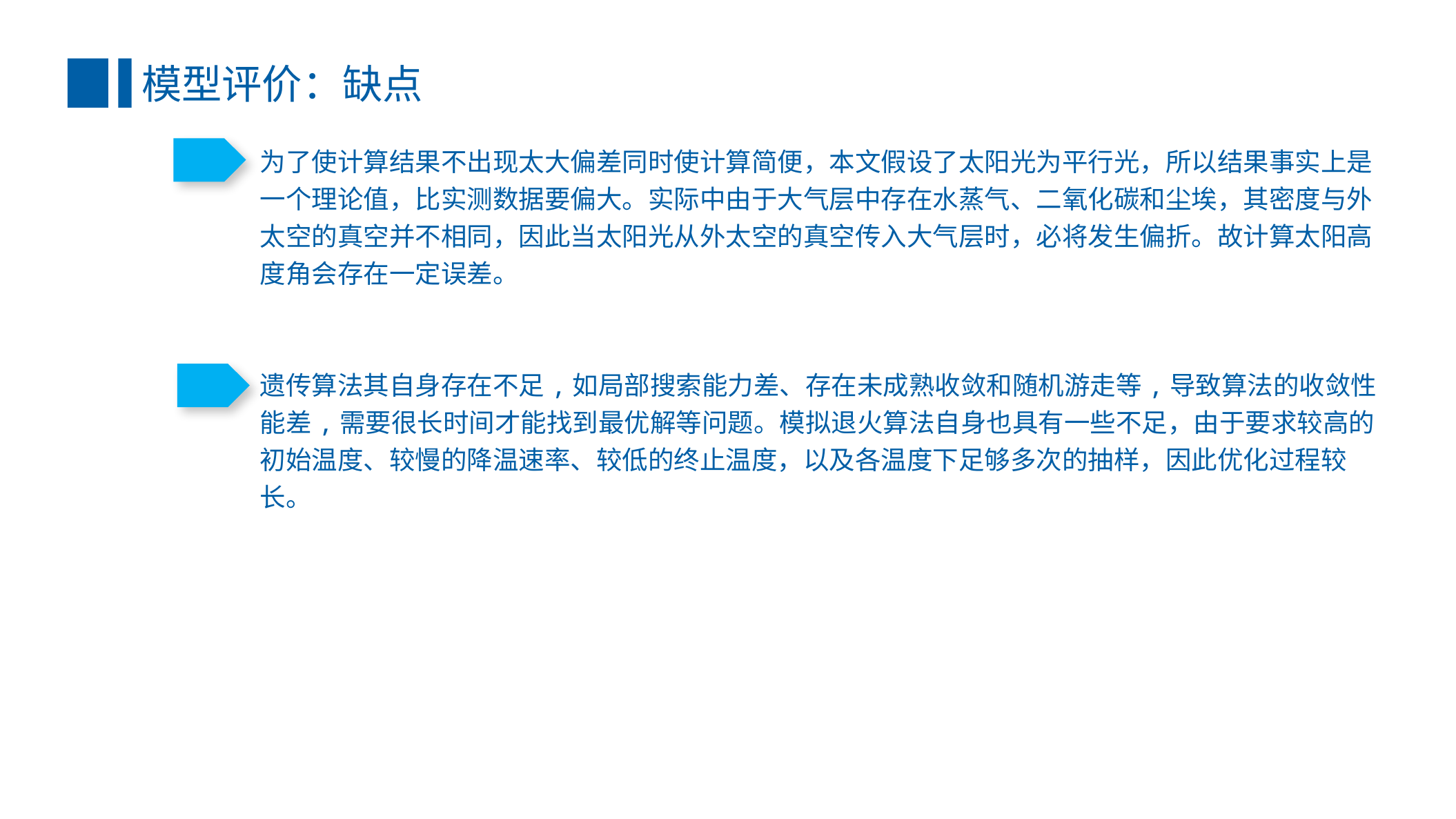

模型评价：缺点

为了使计算结果不出现太大偏差同时使计算简便，本文假设了太阳光为平行光，所以结果事实上是一个理论值，比实测数据要偏大。实际中由于大气层中存在水蒸气、二氧化碳和尘埃，其密度与外太空的真空并不相同，因此当太阳光从外太空的真空传入大气层时，必将发生偏折。故计算太阳高度角会存在一定误差。

遗传算法其自身存在不足,如局部搜索能力差、存在未成熟收敛和随机游走等,导致算法的收敛性能差,需要很长时间才能找到最优解等问题。模拟退火算法自身也具有一些不足，由于要求较高的初始温度、较慢的降温速率、较低的终止温度，以及各温度下足够多次的抽样，因此优化过程较长。